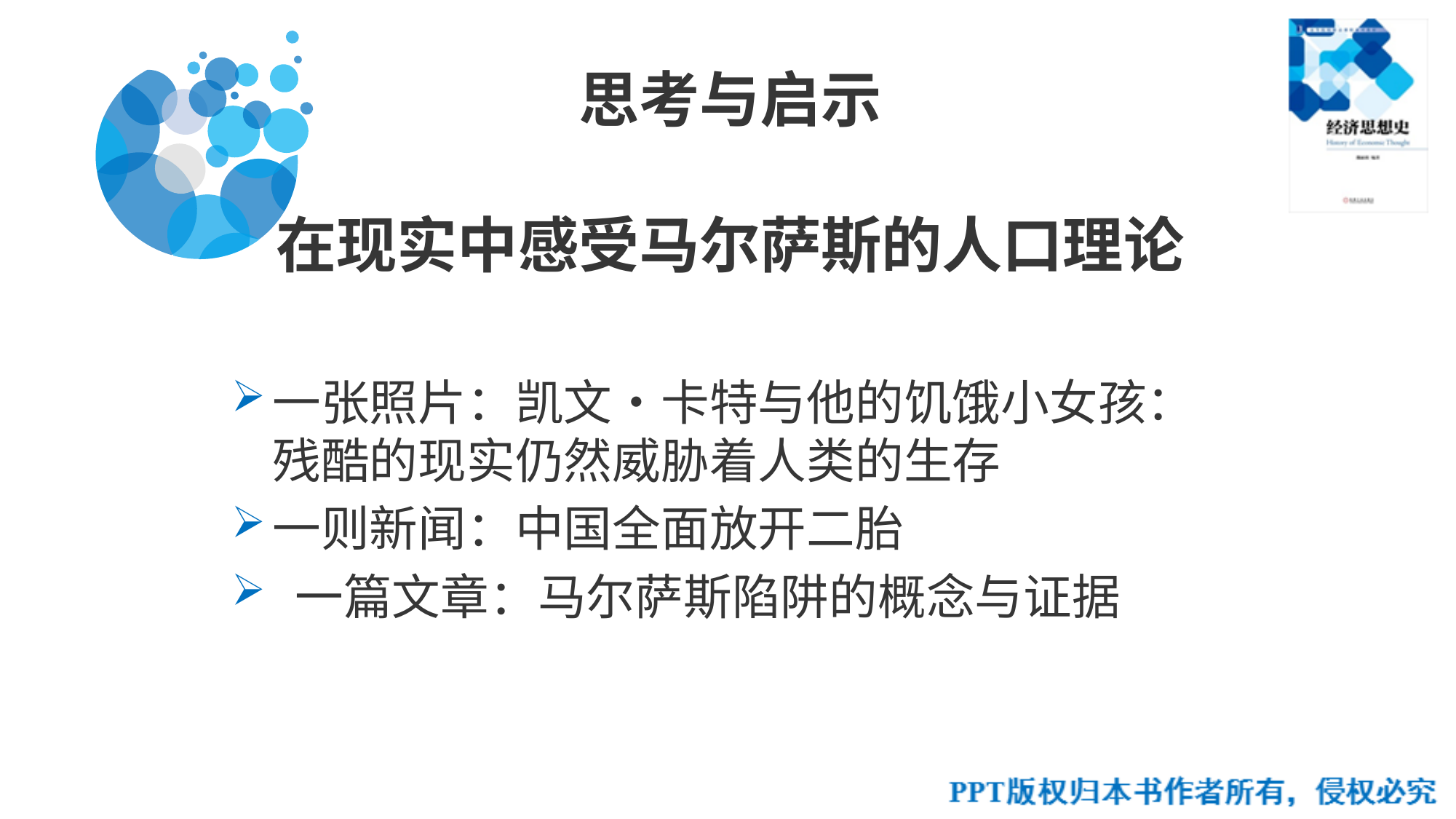

# 思考与启示 在现实中感受马尔萨斯的人口理论
一张照片：凯文•卡特与他的饥饿小女孩：残酷的现实仍然威胁着人类的生存
一则新闻：中国全面放开二胎
 一篇文章：马尔萨斯陷阱的概念与证据